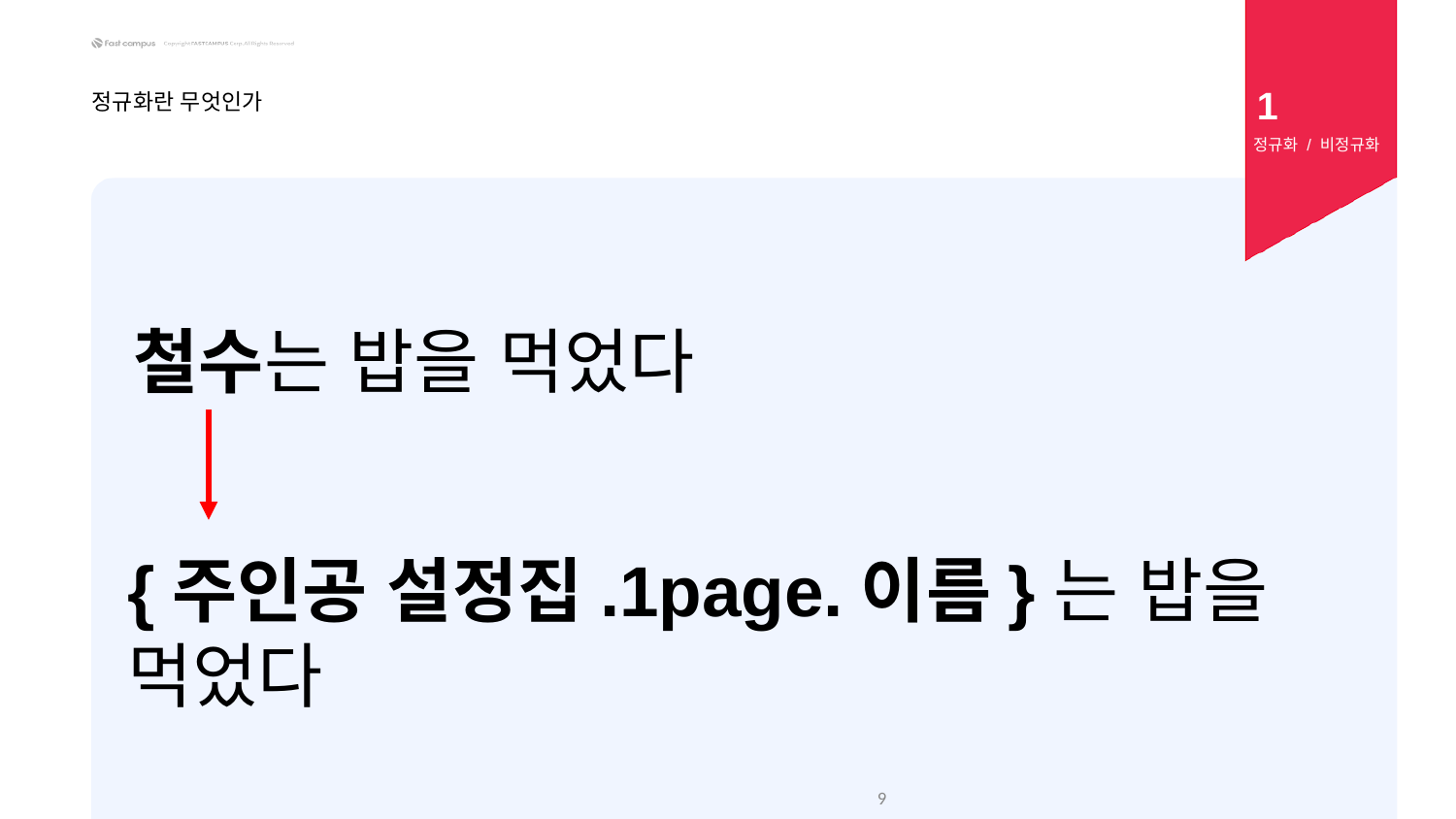

1
정규화란 무엇인가
 정규화 / 비정규화

철수는 밥을 먹었다

{주인공 설정집.1page.이름}는 밥을 먹었다
9